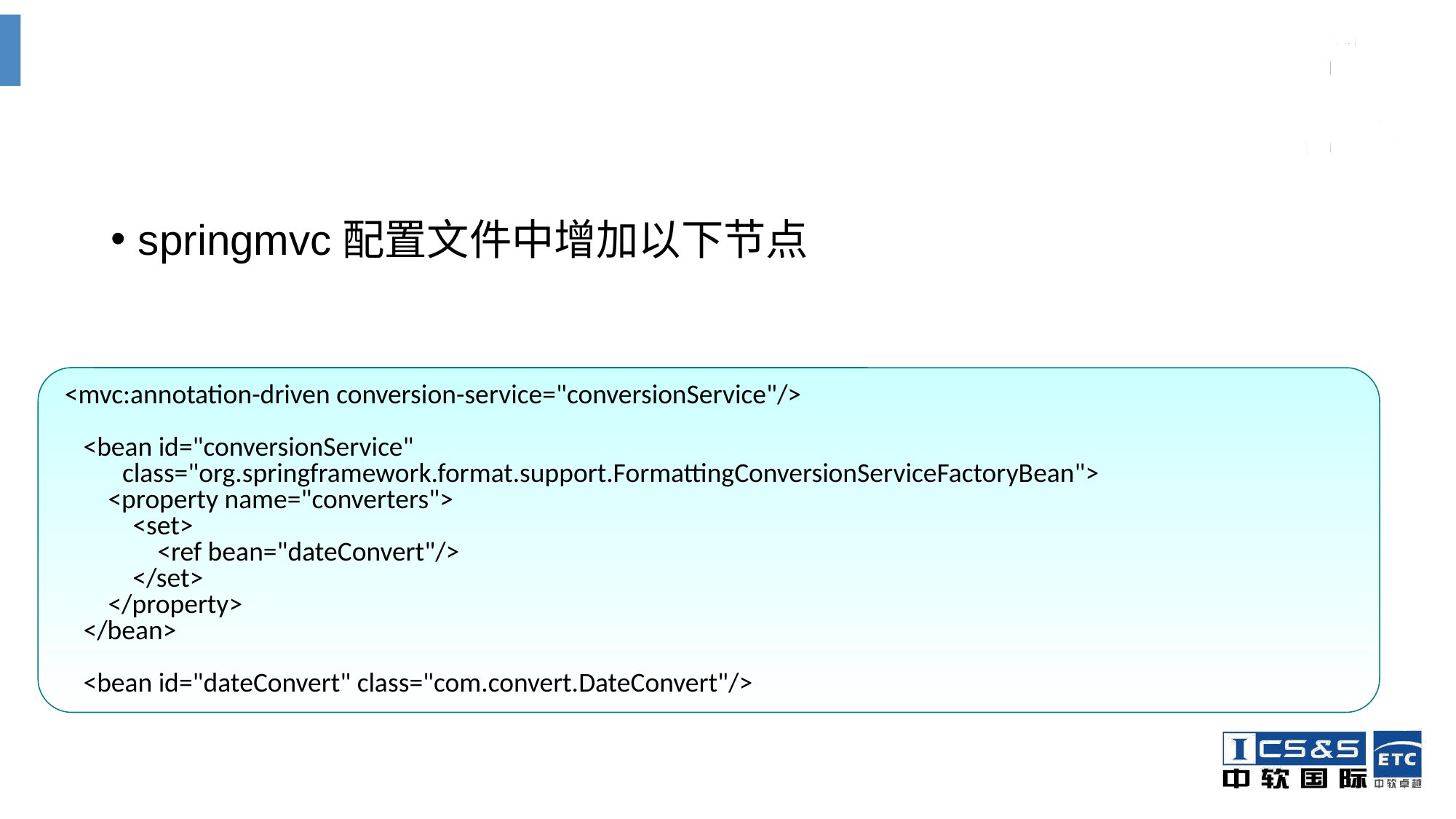

#
springmvc配置文件中增加以下节点
 <mvc:annotation-driven conversion-service="conversionService"/>

    <bean id="conversionService" class="org.springframework.format.support.FormattingConversionServiceFactoryBean">
        <property name="converters">
            <set>
                <ref bean="dateConvert"/>
            </set>
        </property>
    </bean>

    <bean id="dateConvert" class="com.convert.DateConvert"/>